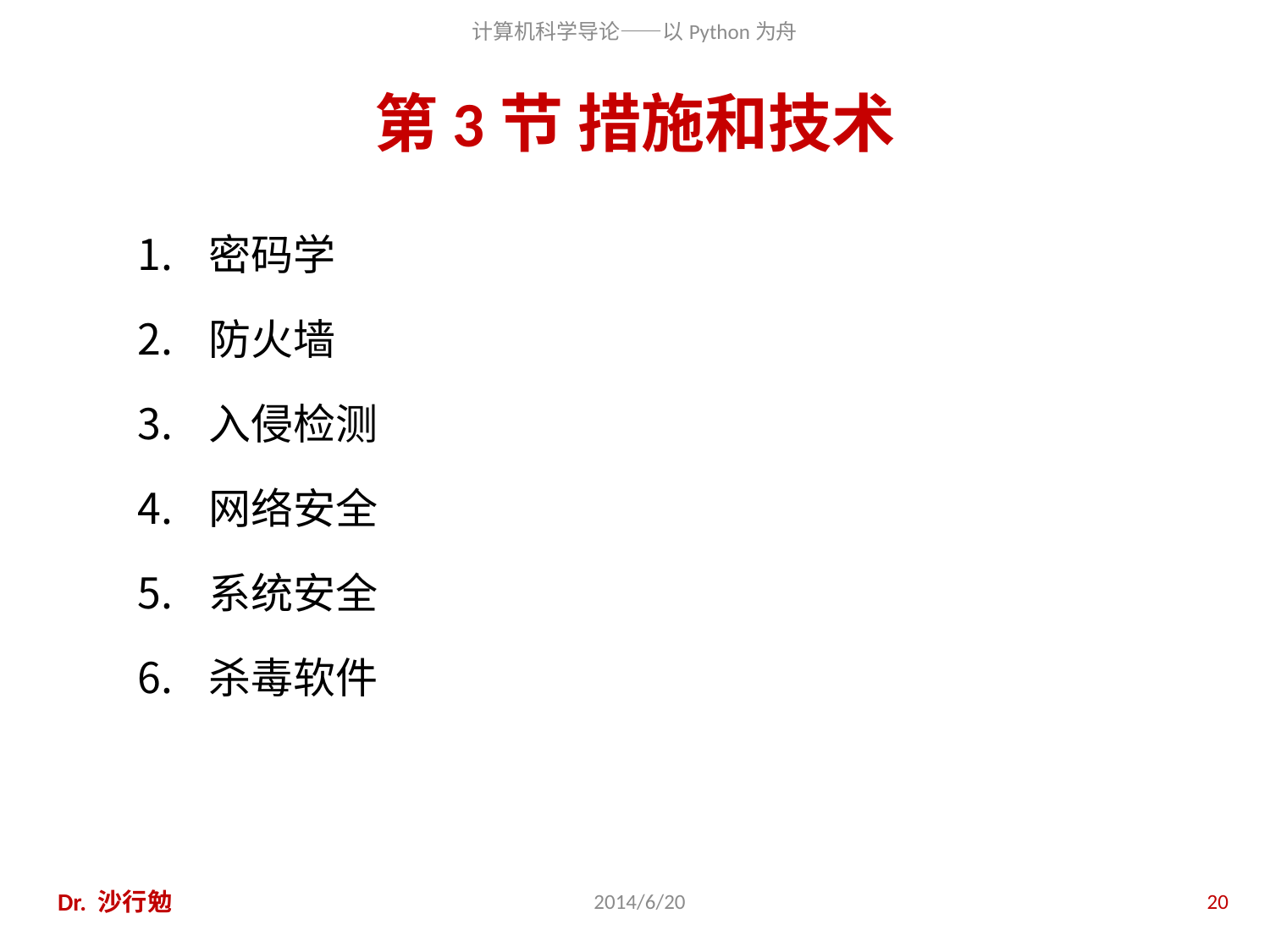

# 第3节 措施和技术
密码学
防火墙
入侵检测
网络安全
系统安全
杀毒软件
Dr. 沙行勉
2014/6/20
20